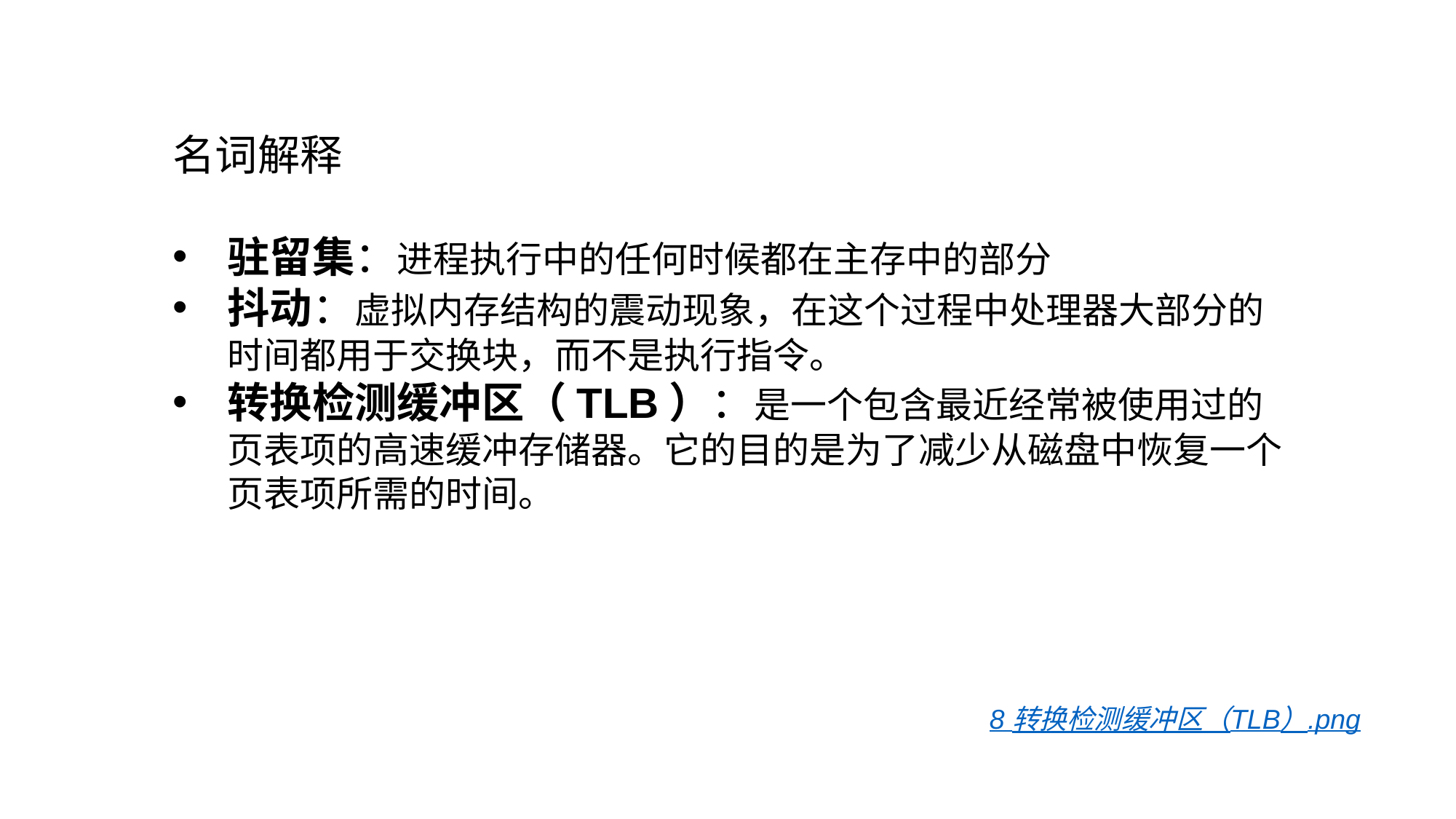

名词解释

驻留集：进程执行中的任何时候都在主存中的部分
抖动：虚拟内存结构的震动现象，在这个过程中处理器大部分的时间都用于交换块，而不是执行指令。
转换检测缓冲区（TLB）：是一个包含最近经常被使用过的页表项的高速缓冲存储器。它的目的是为了减少从磁盘中恢复一个页表项所需的时间。
8 转换检测缓冲区（TLB）.png